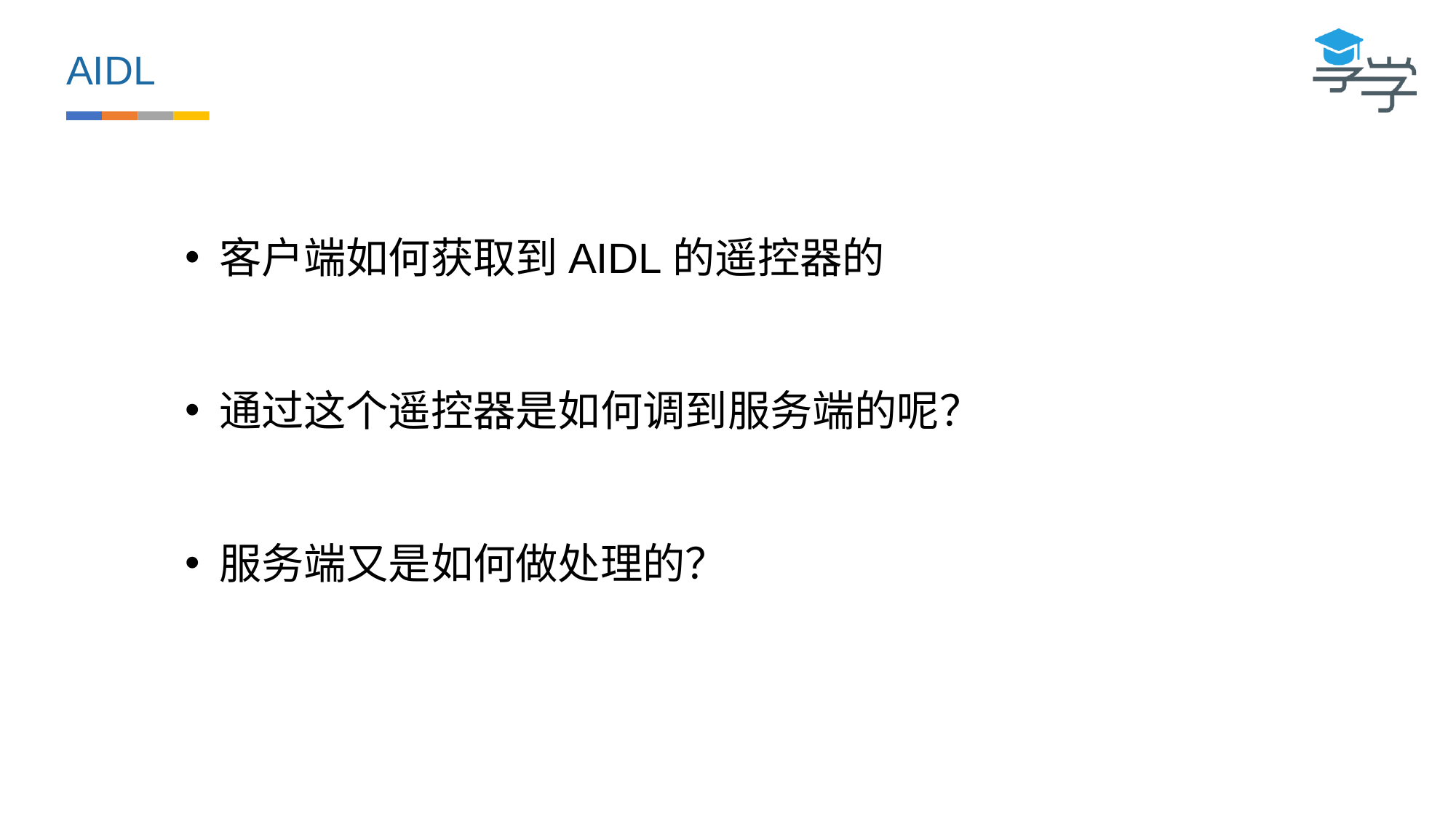

AIDL

客户端如何获取到AIDL的遥控器的

通过这个遥控器是如何调到服务端的呢？

服务端又是如何做处理的？